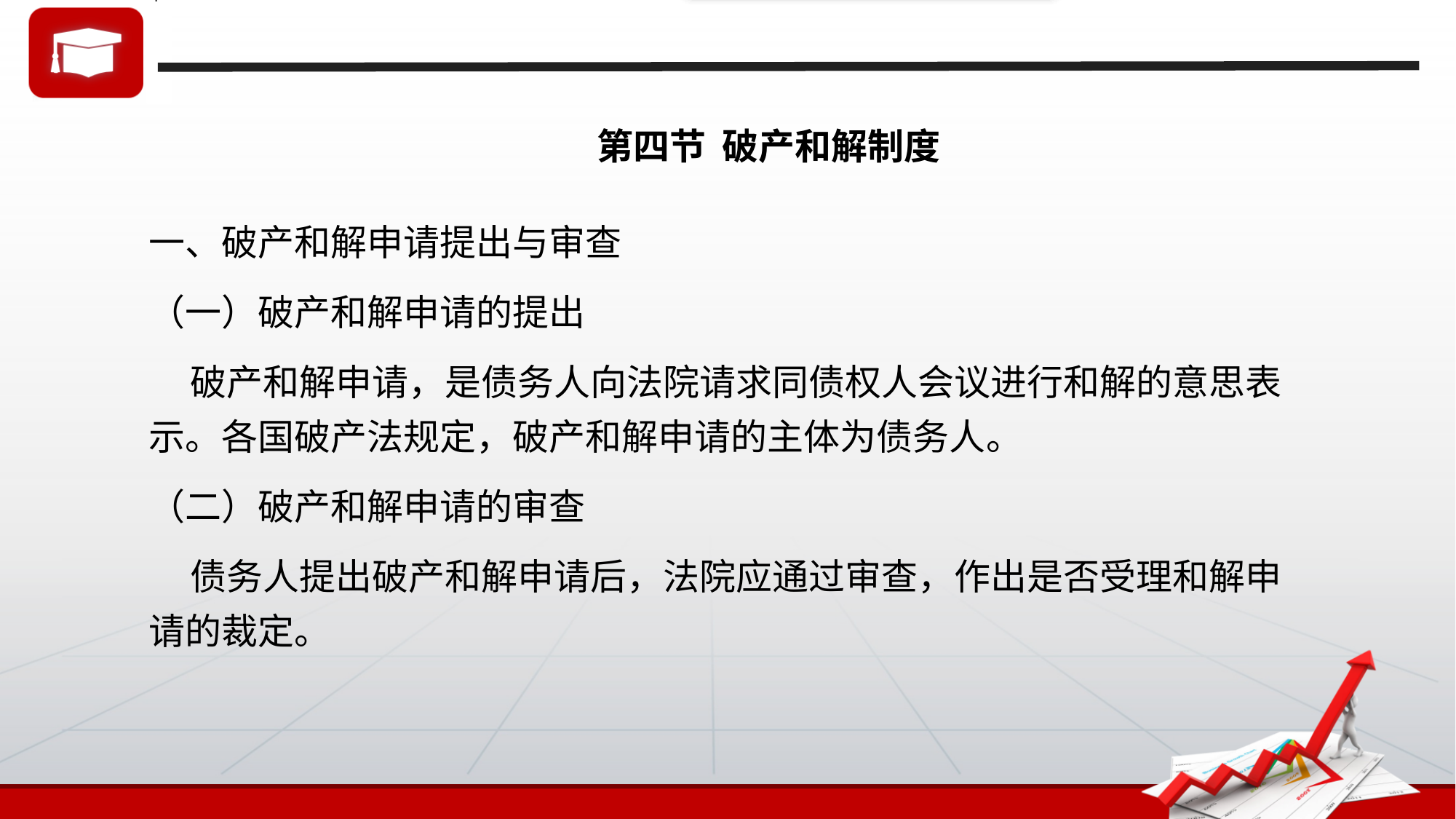

# 第四节  破产和解制度
一、破产和解申请提出与审查
（一）破产和解申请的提出
    破产和解申请，是债务人向法院请求同债权人会议进行和解的意思表示。各国破产法规定，破产和解申请的主体为债务人。
（二）破产和解申请的审查
    债务人提出破产和解申请后，法院应通过审查，作出是否受理和解申请的裁定。